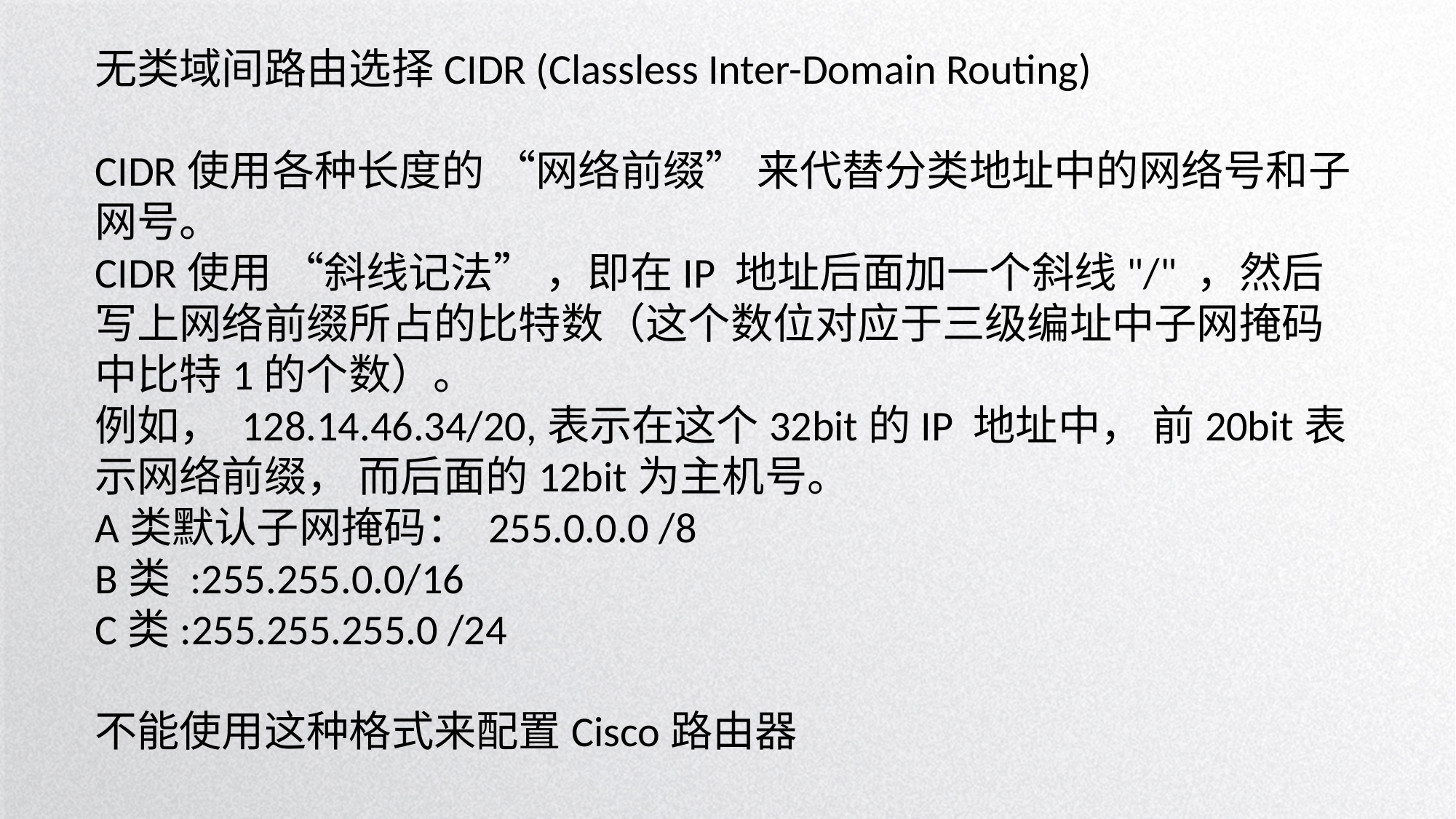

无类域间路由选择CIDR (Classless Inter-Domain Routing)

CIDR使用各种长度的 “网络前缀” 来代替分类地址中的网络号和子网号。
CIDR使用 “斜线记法” ，即在IP 地址后面加一个斜线"/" ，然后写上网络前缀所占的比特数（这个数位对应于三级编址中子网掩码中比特1的个数）。
例如， 128.14.46.34/20,表示在这个32bit的IP 地址中， 前20bit表示网络前缀， 而后面的12bit为主机号。
A类默认子网掩码： 255.0.0.0 /8
B类 :255.255.0.0/16
C类:255.255.255.0 /24

不能使用这种格式来配置Cisco路由器